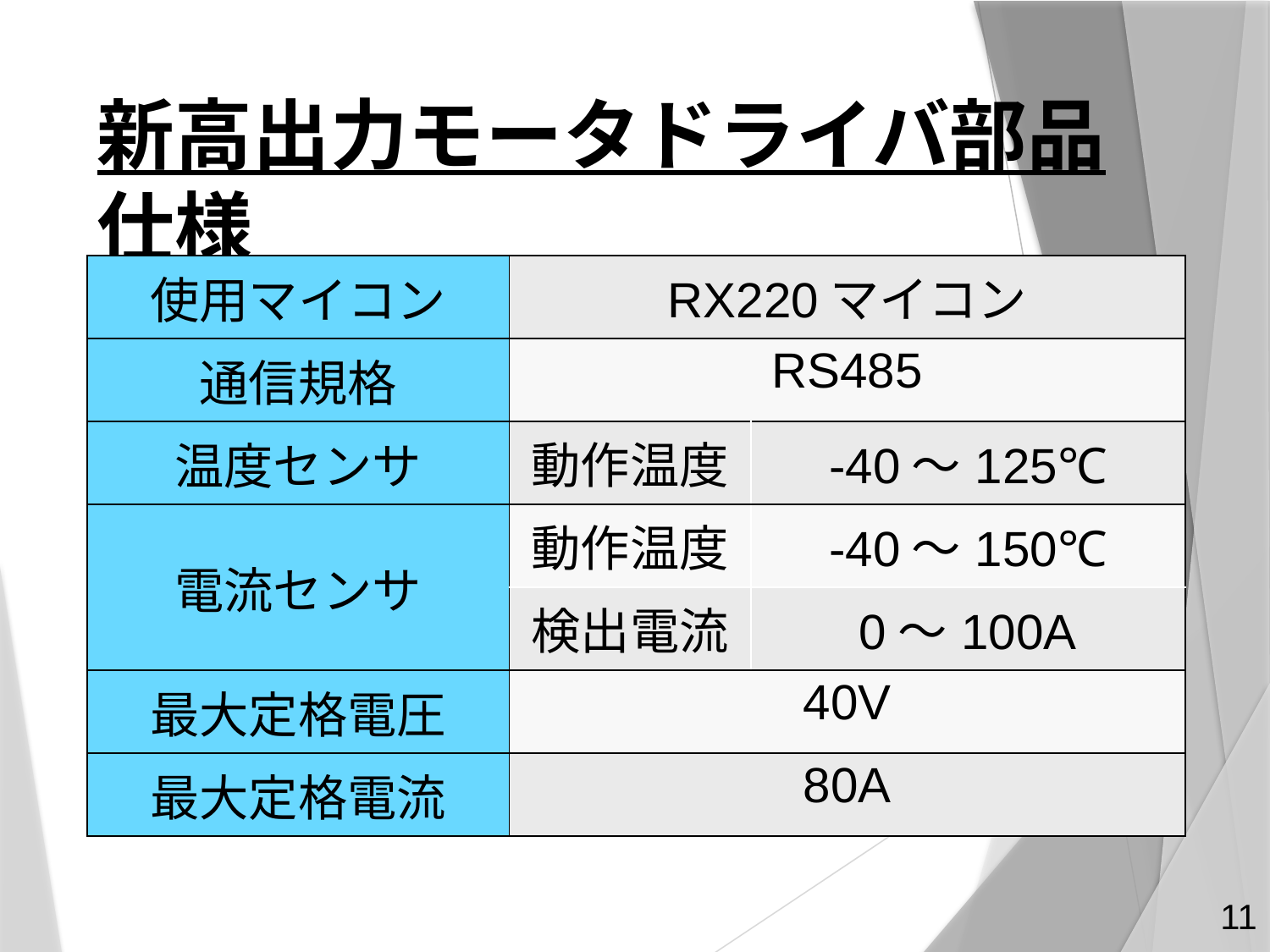

# 新高出力モータドライバ部品仕様
| 使用マイコン | RX220マイコン |  |
| --- | --- | --- |
| 通信規格 | RS485 |  |
| 温度センサ | 動作温度 | -40～125℃ |
| 電流センサ | 動作温度 | -40～150℃ |
|  | 検出電流 | 0～100A |
| 最大定格電圧 | 40V |  |
| 最大定格電流 | 80A |  |
11